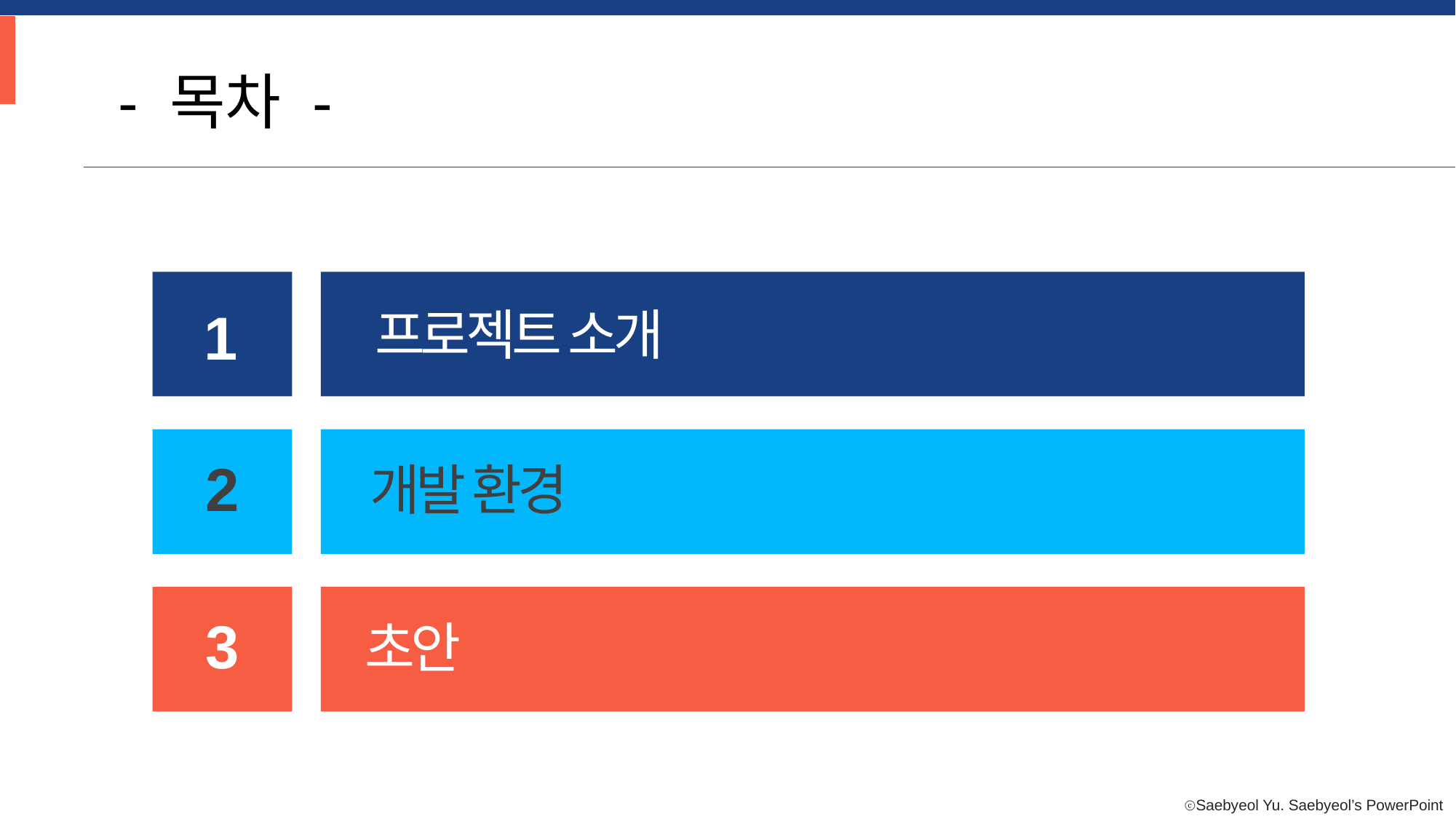

- 목차 -

1
프로젝트 소개

2
개발 환경

3
초안